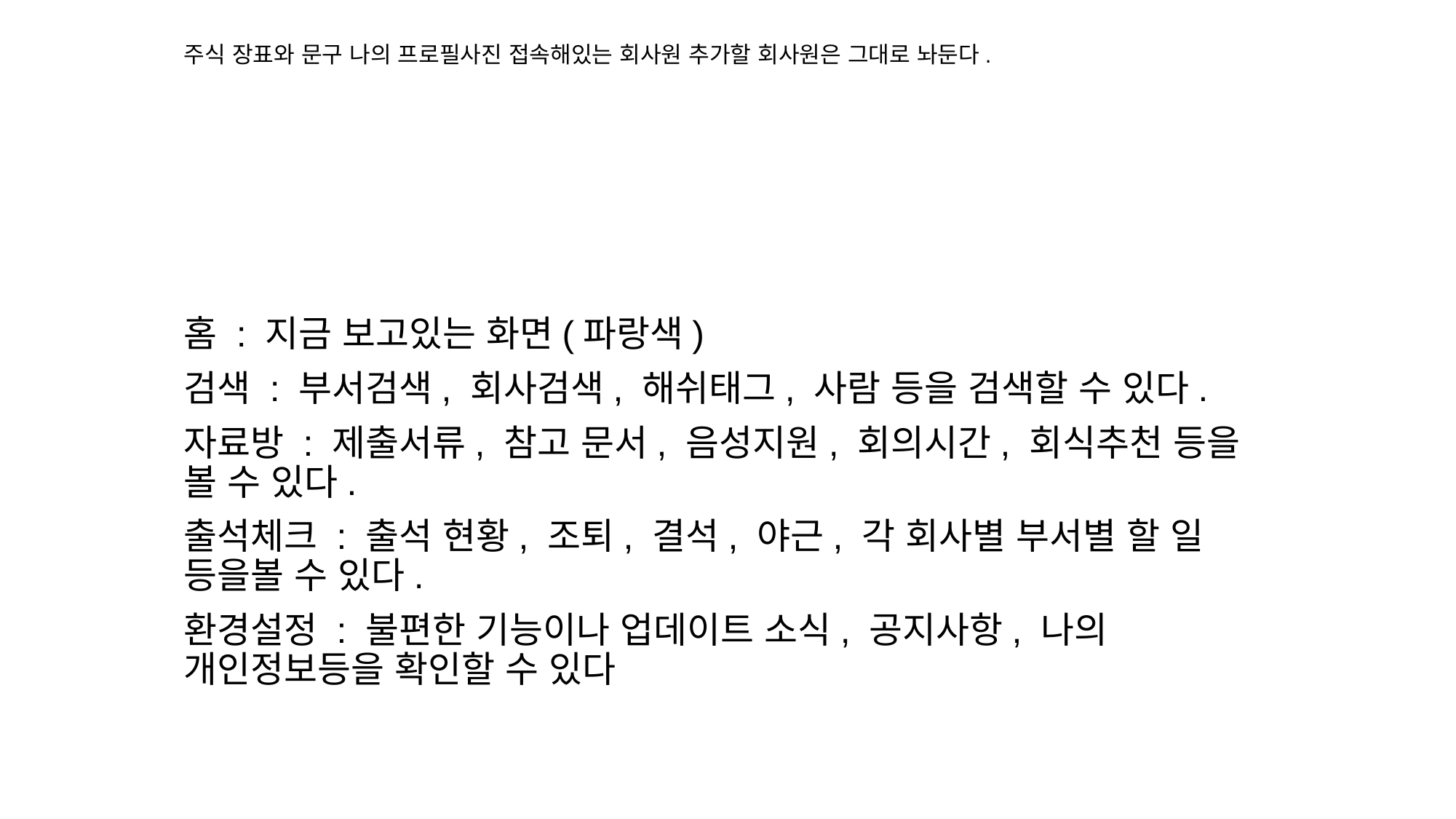

주식 장표와 문구 나의 프로필사진 접속해있는 회사원 추가할 회사원은 그대로 놔둔다.

홈 : 지금 보고있는 화면(파랑색)
검색 : 부서검색, 회사검색, 해쉬태그, 사람 등을 검색할 수 있다.
자료방 : 제출서류, 참고 문서, 음성지원, 회의시간, 회식추천 등을 볼 수 있다.
출석체크 : 출석 현황, 조퇴, 결석, 야근, 각 회사별 부서별 할 일 등을볼 수 있다.
환경설정 : 불편한 기능이나 업데이트 소식, 공지사항, 나의 개인정보등을 확인할 수 있다